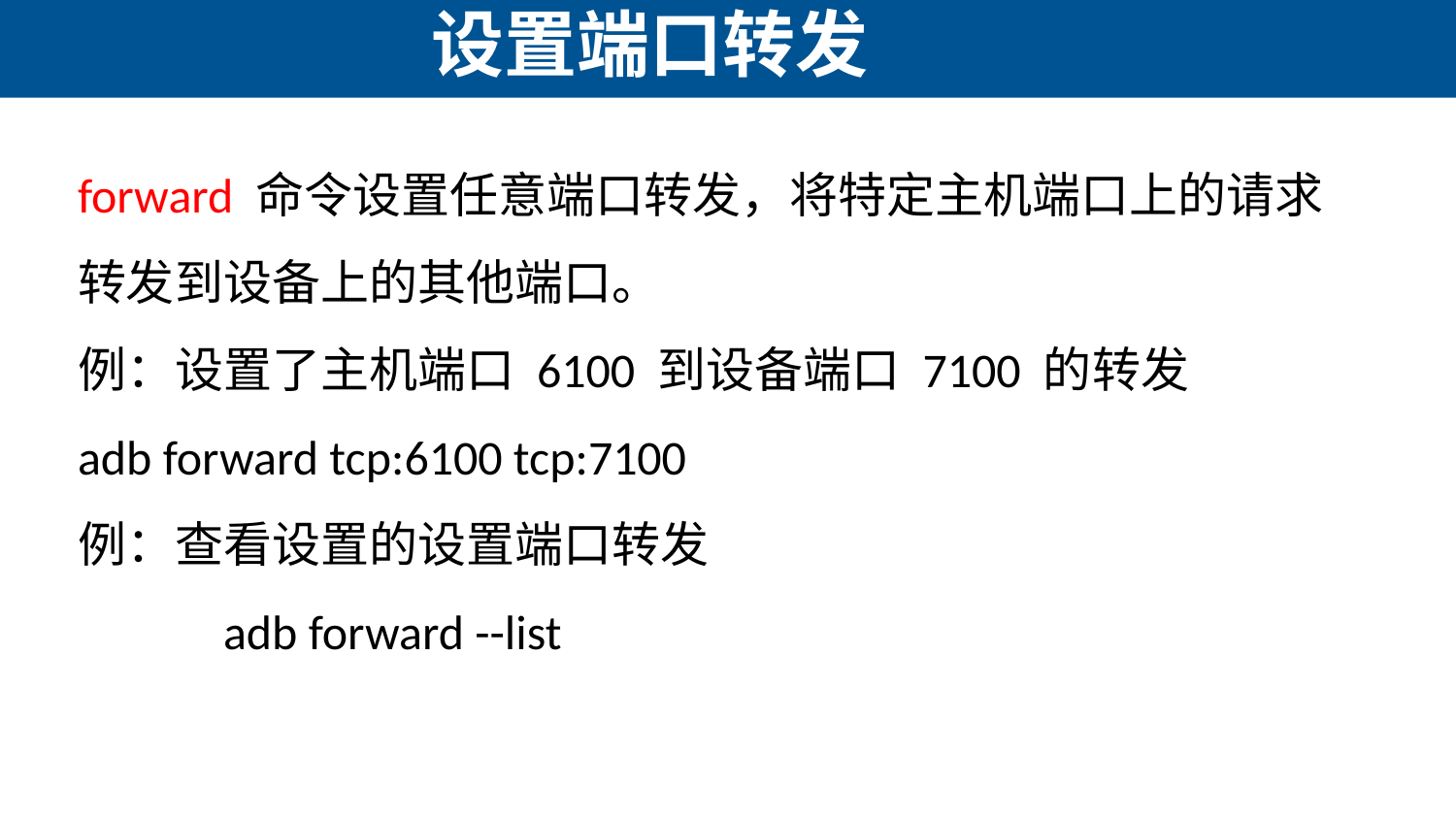

# 设置端口转发
forward 命令设置任意端口转发，将特定主机端口上的请求转发到设备上的其他端口。
例：设置了主机端口 6100 到设备端口 7100 的转发
adb forward tcp:6100 tcp:7100
例：查看设置的设置端口转发
	adb forward --list